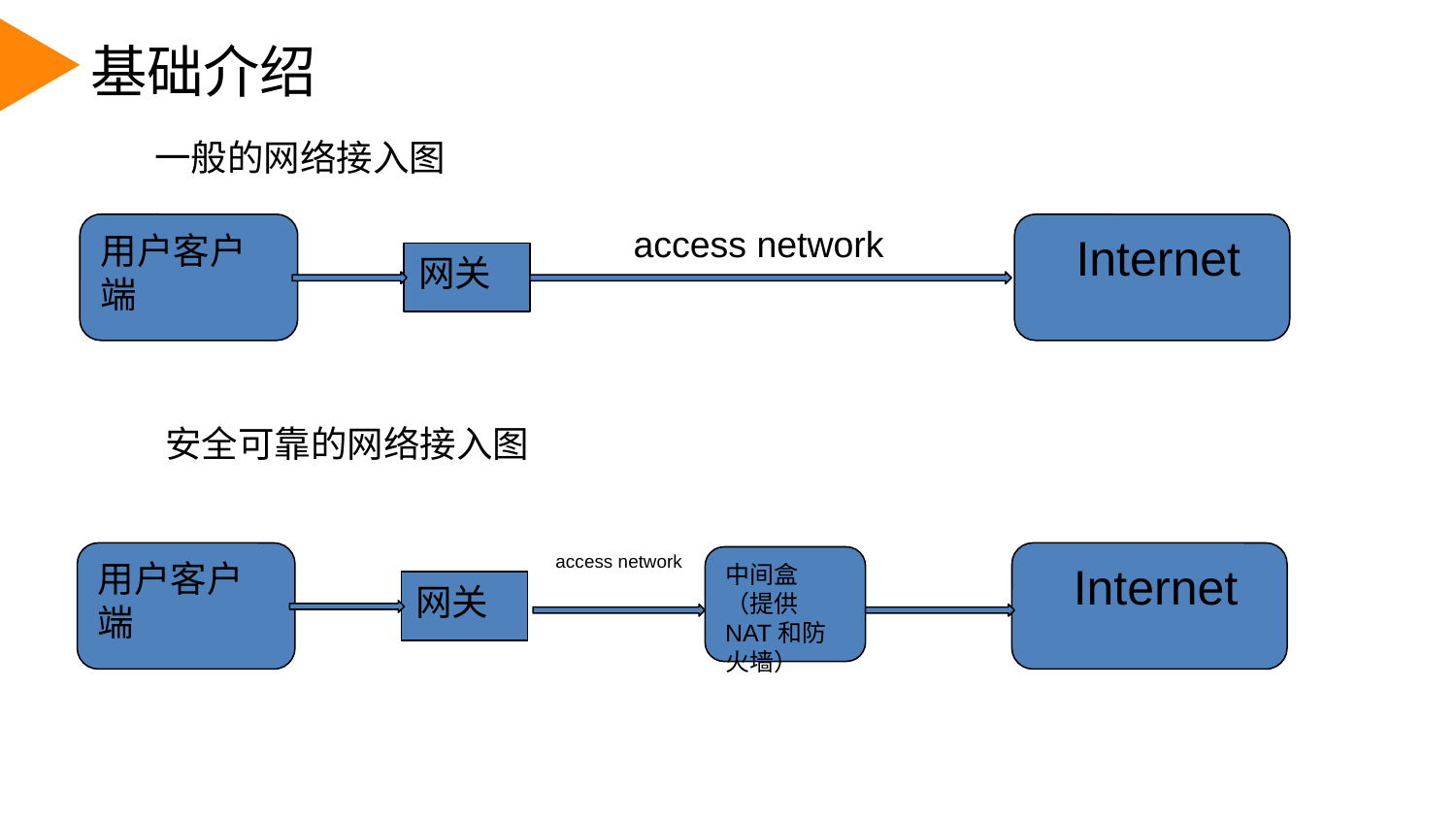

基础介绍
一般的网络接入图
用户客户端
access network
   Internet

网关

安全可靠的网络接入图
用户客户端
access network
   Internet
中间盒（提供NAT和防火墙）
网关